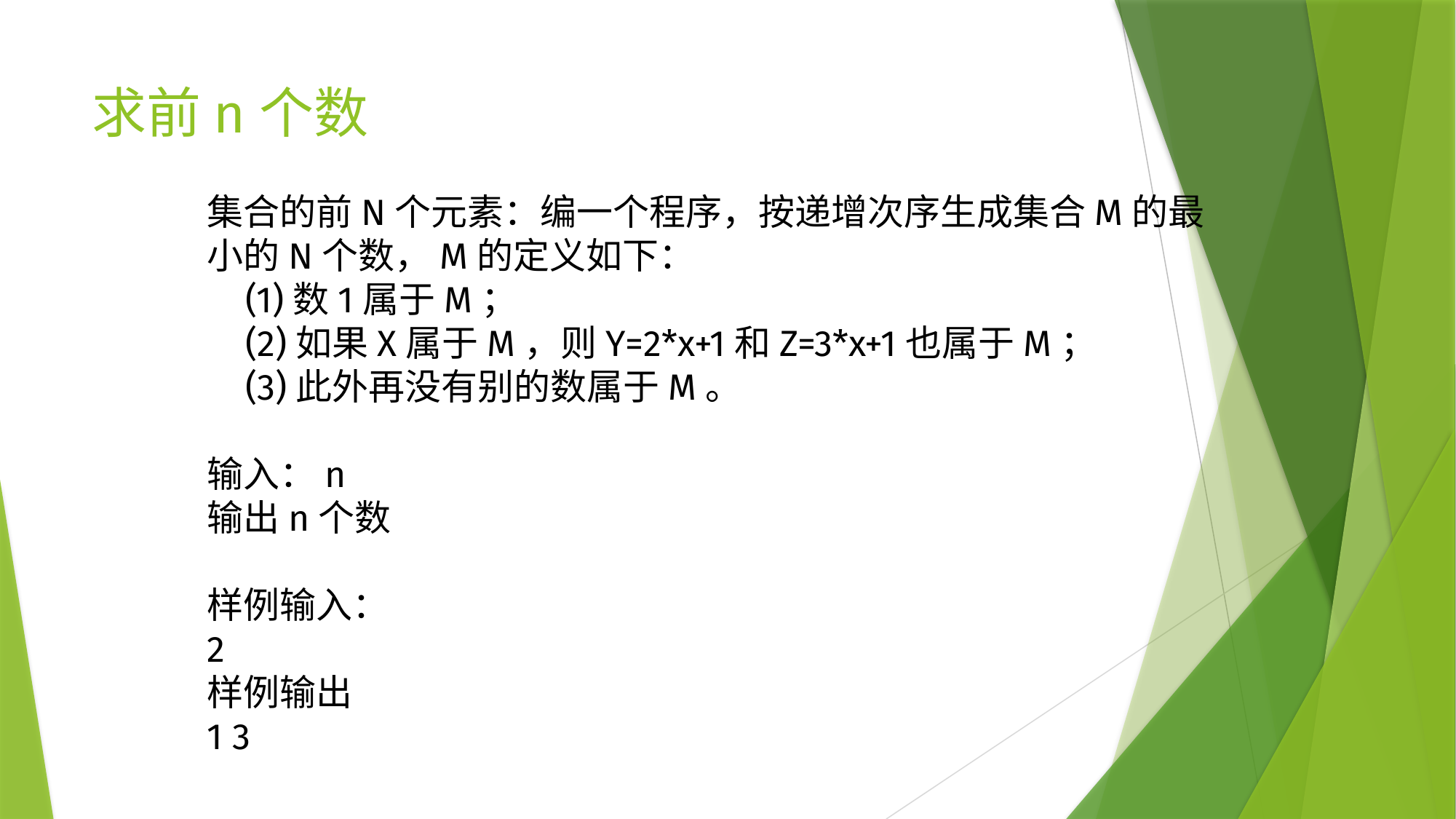

# 求前n个数
集合的前N个元素：编一个程序，按递增次序生成集合M的最小的N个数，M的定义如下：
    (1)数1属于M；
    (2)如果X属于M，则Y=2*x+1和Z=3*x+1也属于M；
    (3)此外再没有别的数属于M。

输入：n
输出n个数

样例输入：
2
样例输出
1 3